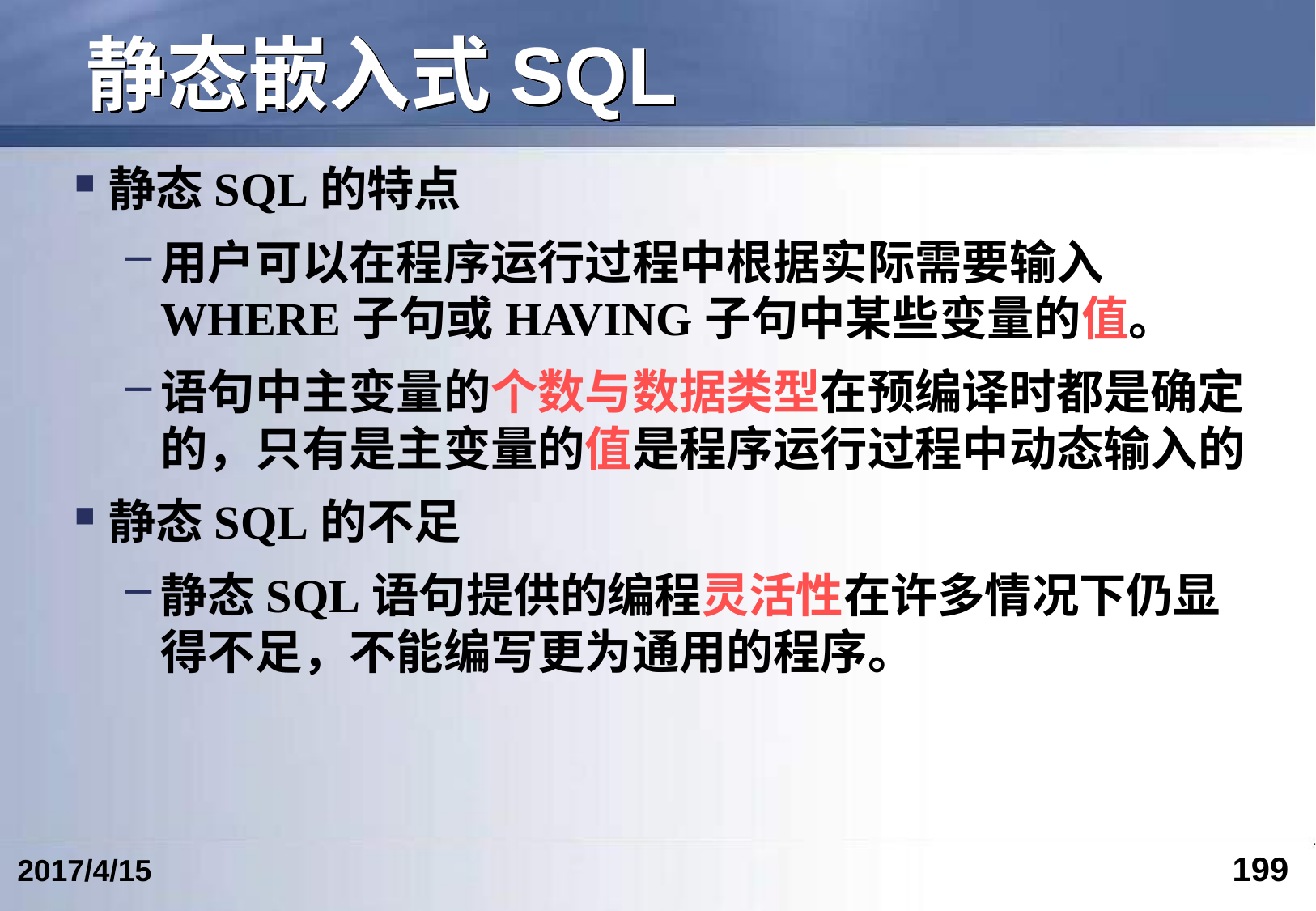

# 静态嵌入式SQL
静态SQL的特点
用户可以在程序运行过程中根据实际需要输入WHERE子句或HAVING子句中某些变量的值。
语句中主变量的个数与数据类型在预编译时都是确定的，只有是主变量的值是程序运行过程中动态输入的
静态SQL的不足
静态SQL语句提供的编程灵活性在许多情况下仍显得不足，不能编写更为通用的程序。
199
2017/4/15